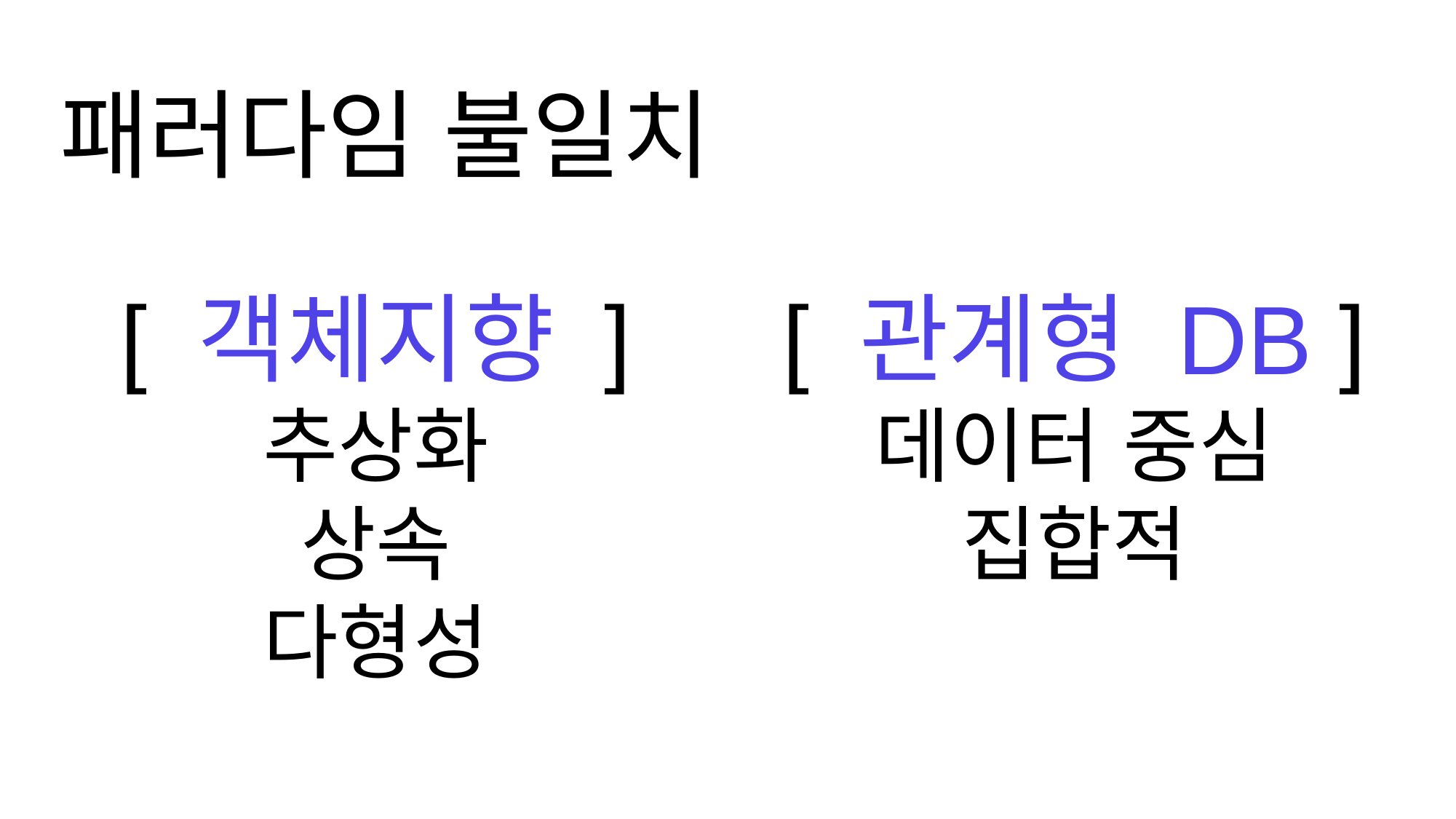

패러다임 불일치
[ 객체지향 ]
추상화
상속
다형성
[ 관계형 DB ]
데이터 중심
집합적